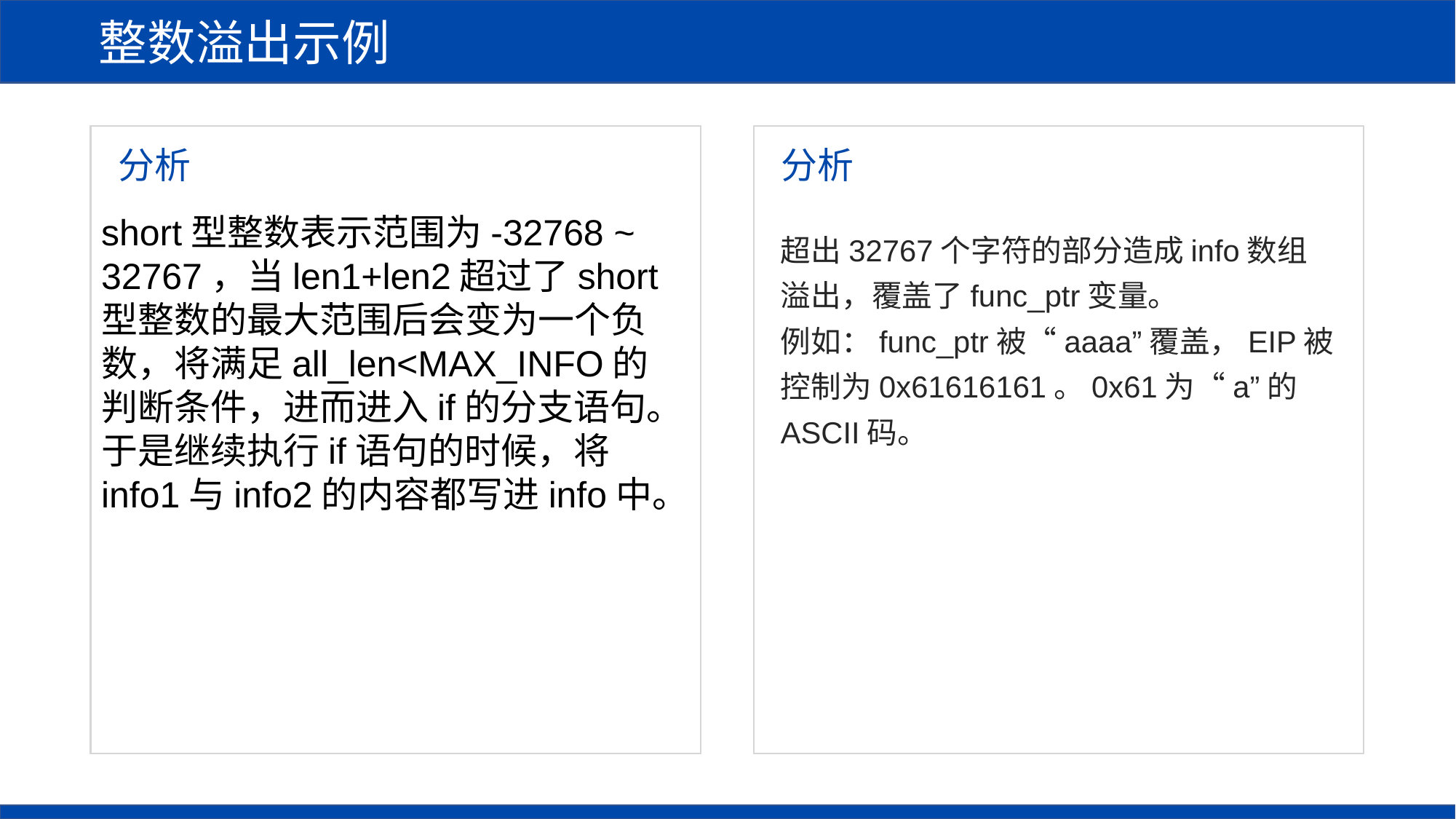

整数溢出示例

分析
short型整数表示范围为-32768 ~ 32767，当len1+len2超过了short型整数的最大范围后会变为一个负数，将满足all_len<MAX_INFO的判断条件，进而进入if的分支语句。于是继续执行if语句的时候，将info1与info2的内容都写进info中。

分析
超出32767个字符的部分造成info数组溢出，覆盖了func_ptr变量。
例如：func_ptr被“aaaa”覆盖，EIP被控制为0x61616161。0x61为“a”的ASCII码。